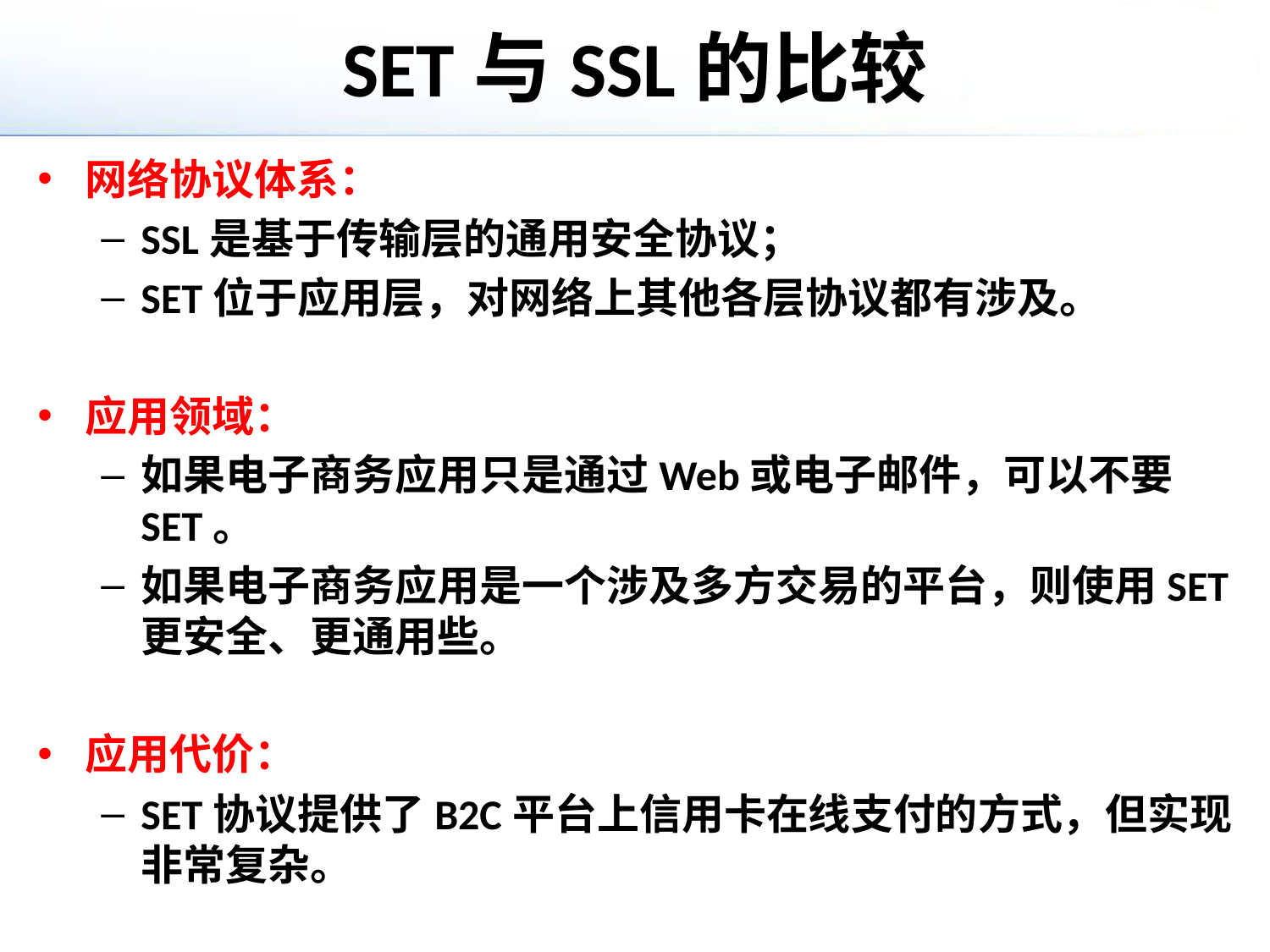

# SET与SSL的比较
网络协议体系：
SSL是基于传输层的通用安全协议；
SET位于应用层，对网络上其他各层协议都有涉及。

应用领域：
如果电子商务应用只是通过Web或电子邮件，可以不要SET。
如果电子商务应用是一个涉及多方交易的平台，则使用SET更安全、更通用些。

应用代价：
SET协议提供了B2C平台上信用卡在线支付的方式，但实现非常复杂。